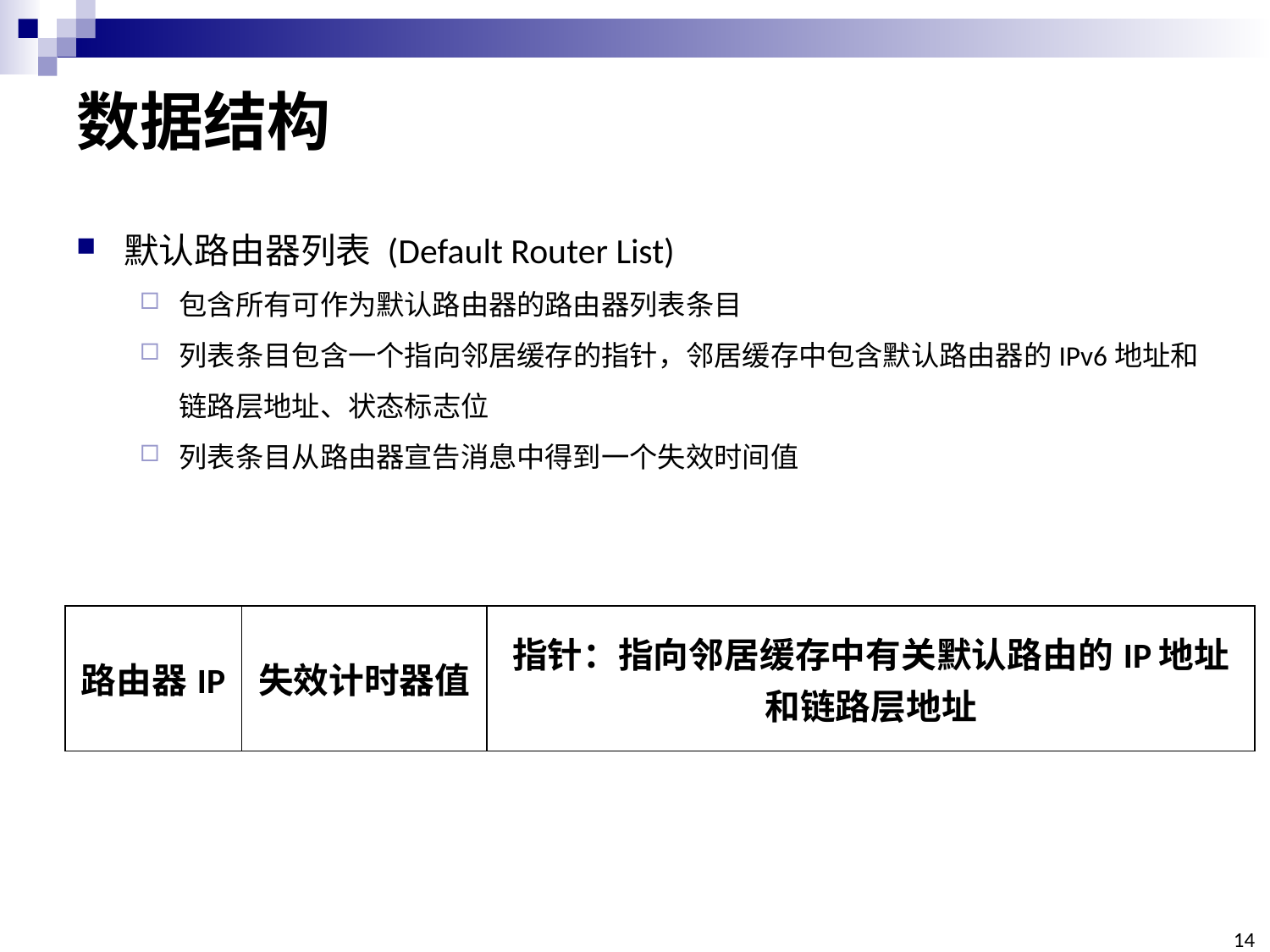

# 数据结构
默认路由器列表 (Default Router List)
包含所有可作为默认路由器的路由器列表条目
列表条目包含一个指向邻居缓存的指针，邻居缓存中包含默认路由器的IPv6地址和链路层地址、状态标志位
列表条目从路由器宣告消息中得到一个失效时间值
| 路由器IP | 失效计时器值 | 指针：指向邻居缓存中有关默认路由的IP地址和链路层地址 |
| --- | --- | --- |
14